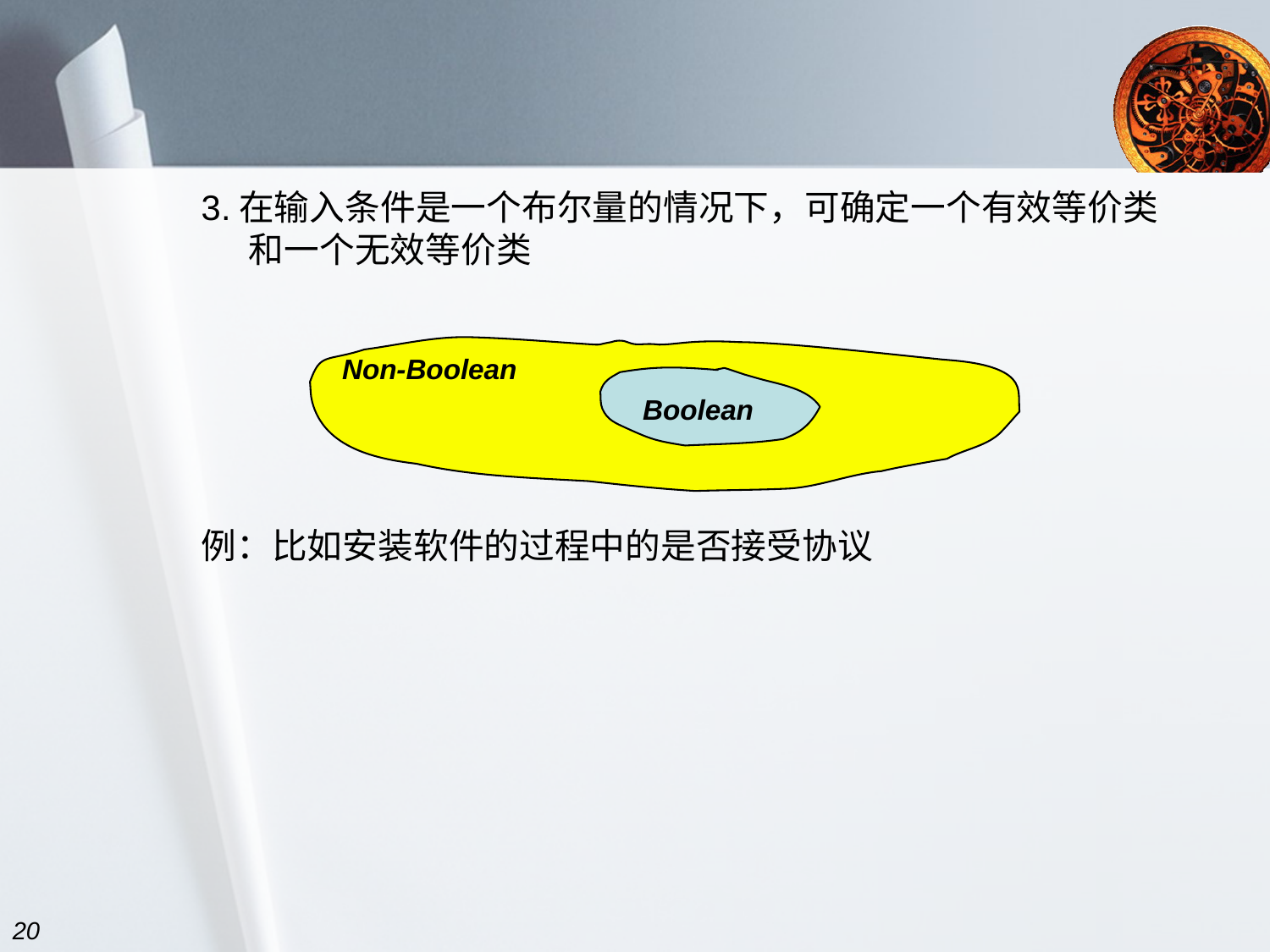

#
3.在输入条件是一个布尔量的情况下，可确定一个有效等价类和一个无效等价类

例：比如安装软件的过程中的是否接受协议

Non-Boolean

Boolean
20